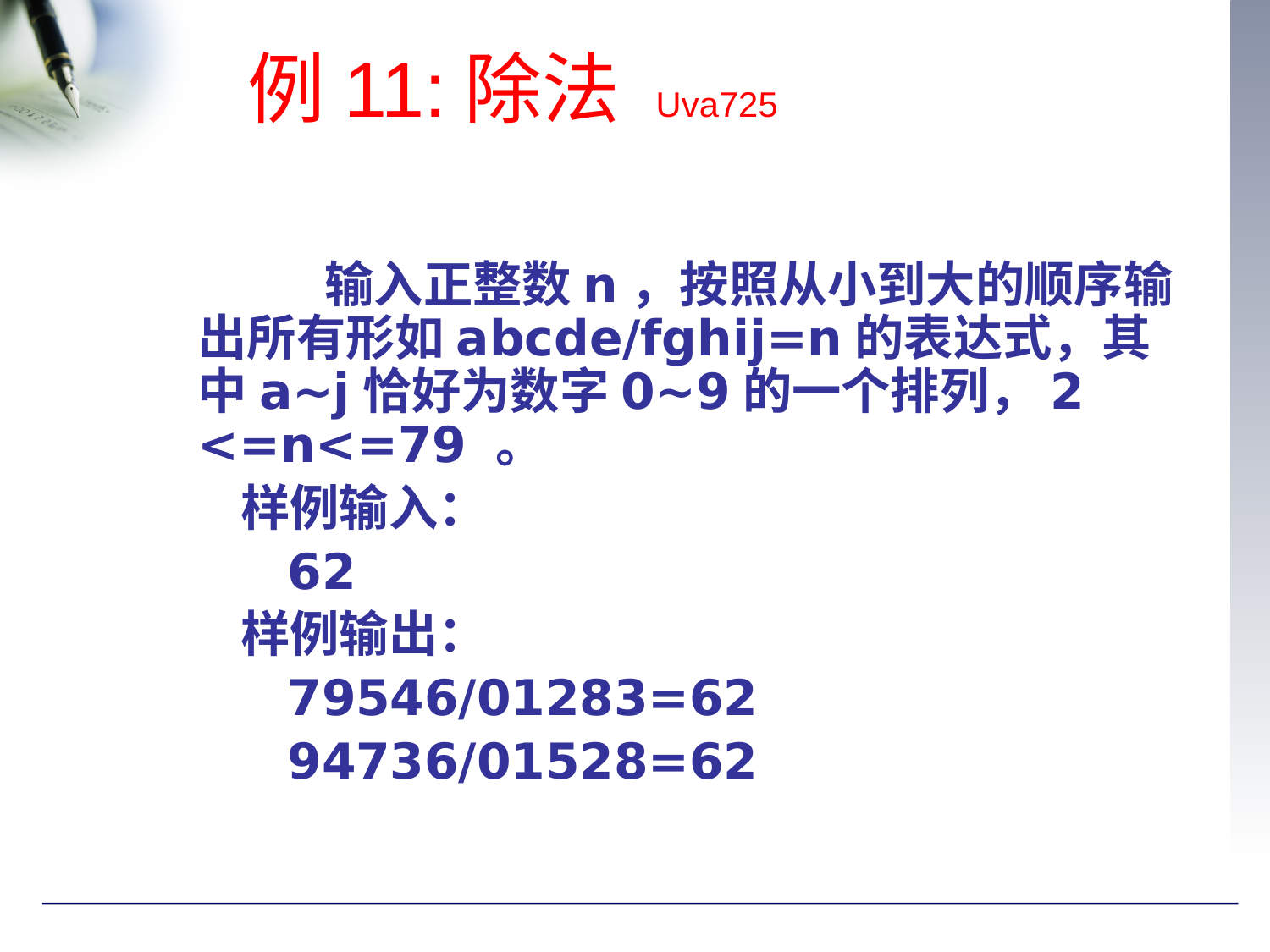

# 例11:除法 Uva725
		输入正整数n，按照从小到大的顺序输出所有形如abcde/fghij=n的表达式，其中a~j恰好为数字0~9的一个排列，2 <=n<=79 。
       样例输入：
        62
       样例输出：
        79546/01283=62
        94736/01528=62